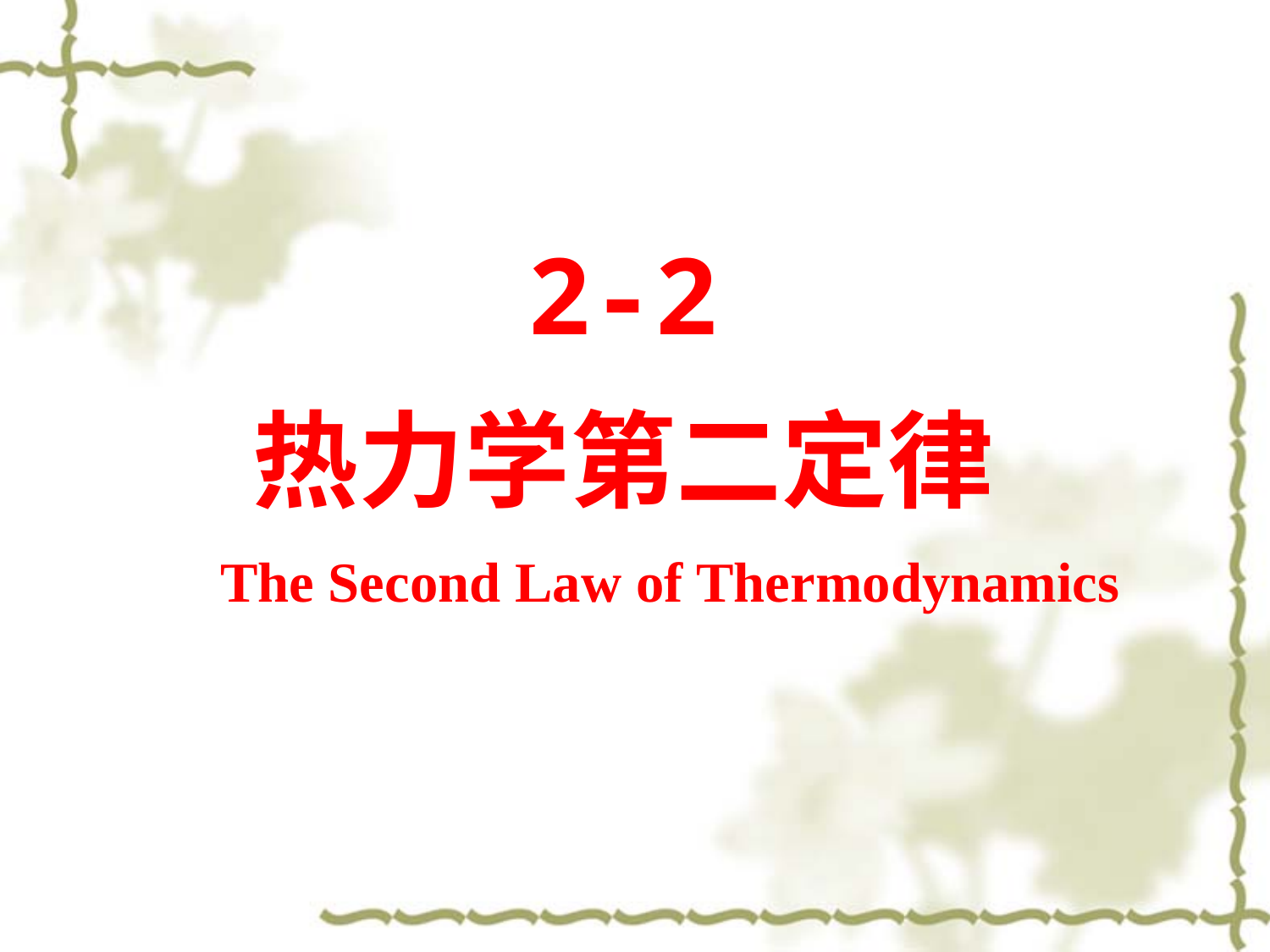

2-2
热力学第二定律
The Second Law of Thermodynamics